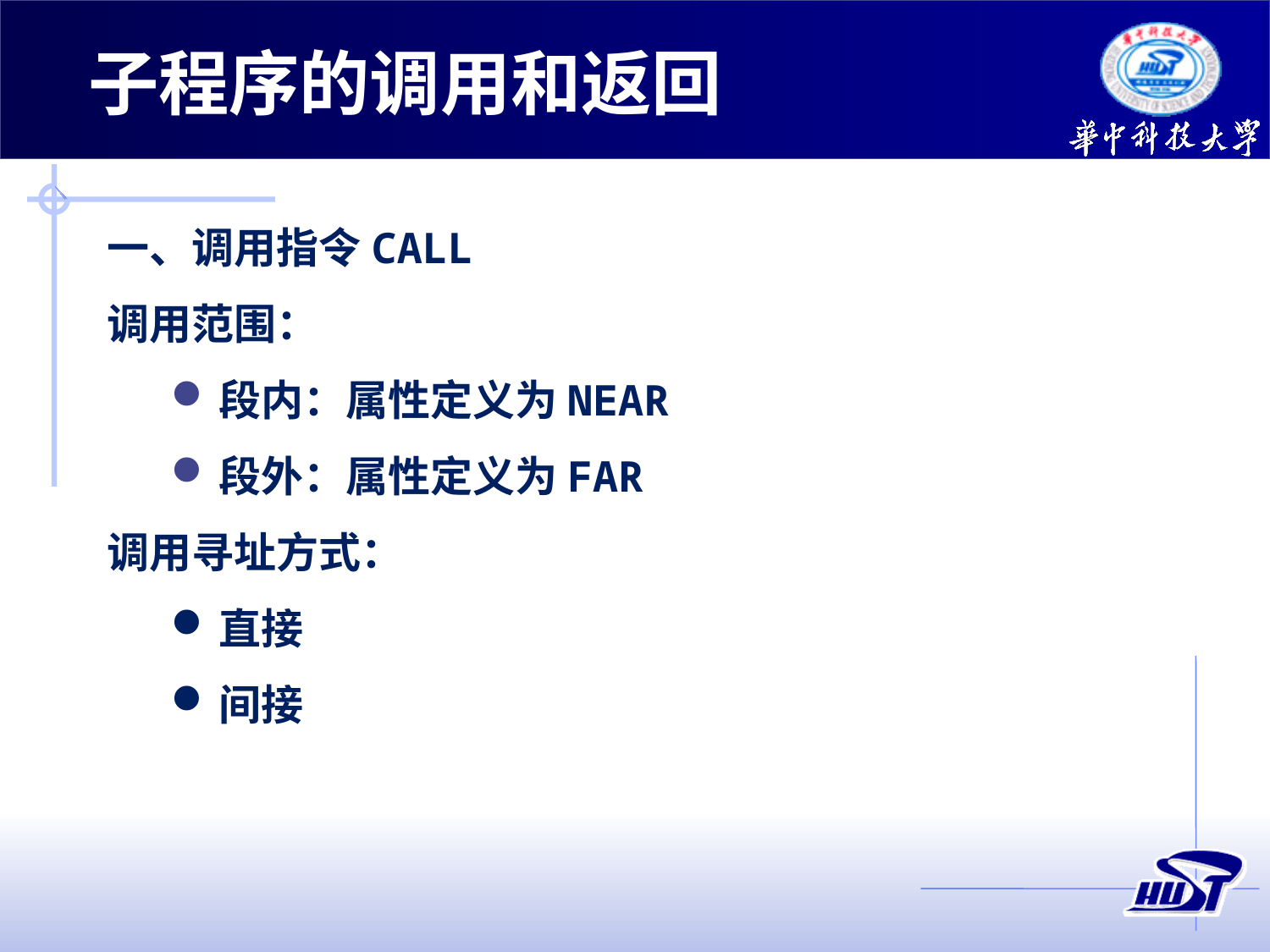

子程序的调用和返回
一、调用指令CALL
调用范围：
段内：属性定义为NEAR
段外：属性定义为FAR
调用寻址方式：
直接
间接